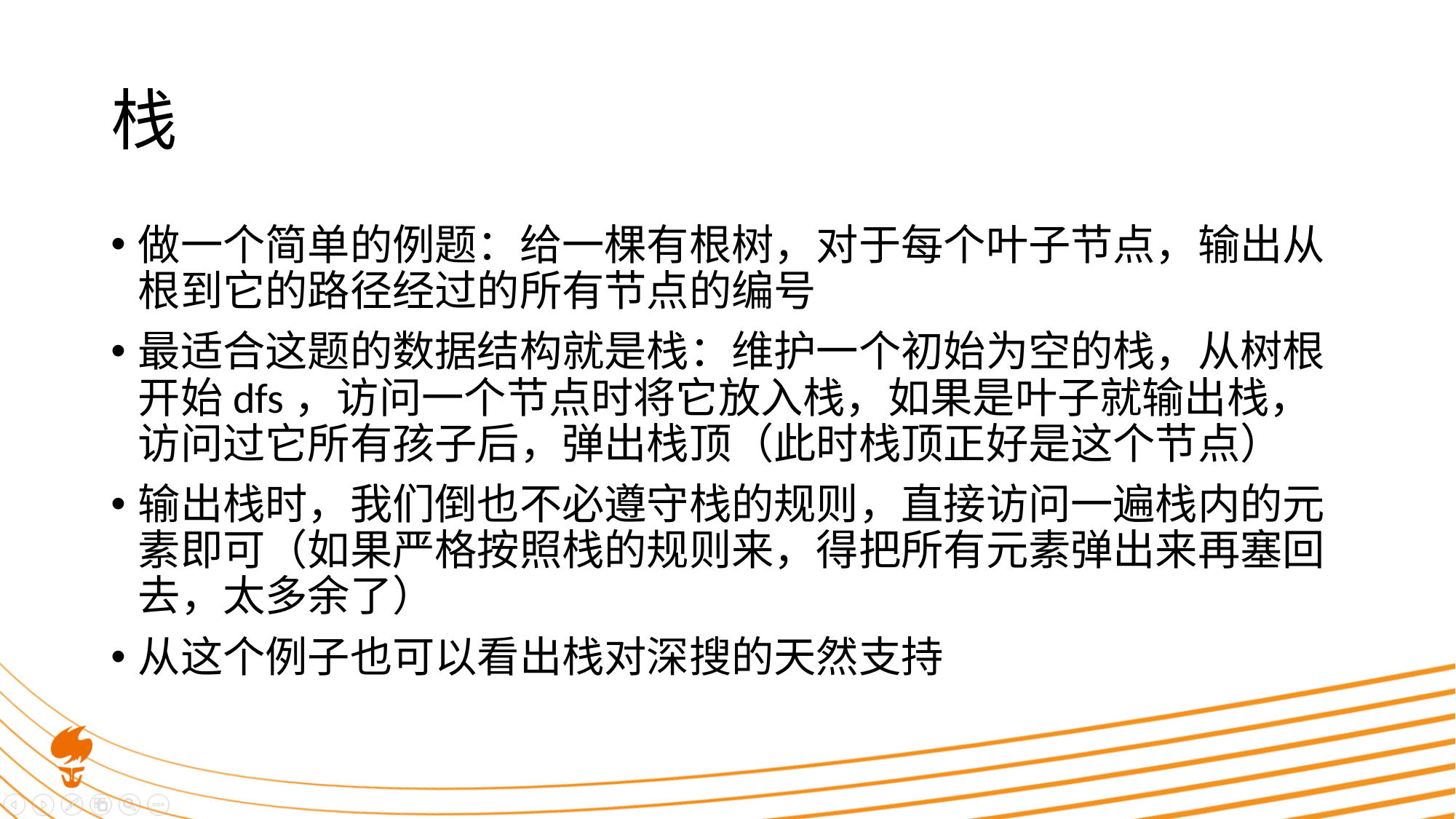

# 栈
做一个简单的例题：给一棵有根树，对于每个叶子节点，输出从根到它的路径经过的所有节点的编号
最适合这题的数据结构就是栈：维护一个初始为空的栈，从树根开始dfs，访问一个节点时将它放入栈，如果是叶子就输出栈，访问过它所有孩子后，弹出栈顶（此时栈顶正好是这个节点）
输出栈时，我们倒也不必遵守栈的规则，直接访问一遍栈内的元素即可（如果严格按照栈的规则来，得把所有元素弹出来再塞回去，太多余了）
从这个例子也可以看出栈对深搜的天然支持